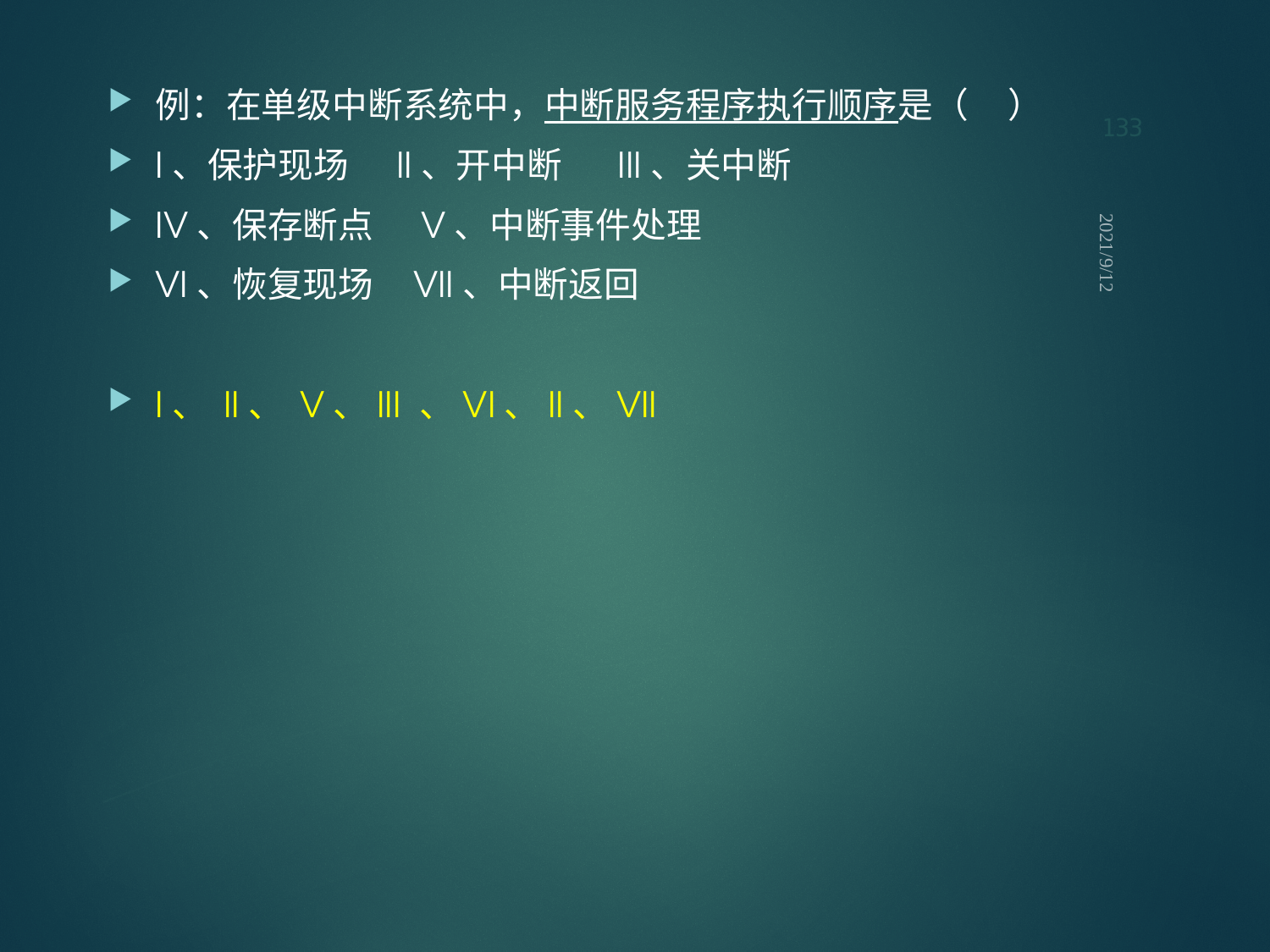

133
例：在单级中断系统中，中断服务程序执行顺序是（     ）
I、保护现场     II、开中断      III、关中断
IV、保存断点     V、中断事件处理
VI、恢复现场    VII、中断返回

I、 II、 V、III 、VI、II、VII
2021/9/12